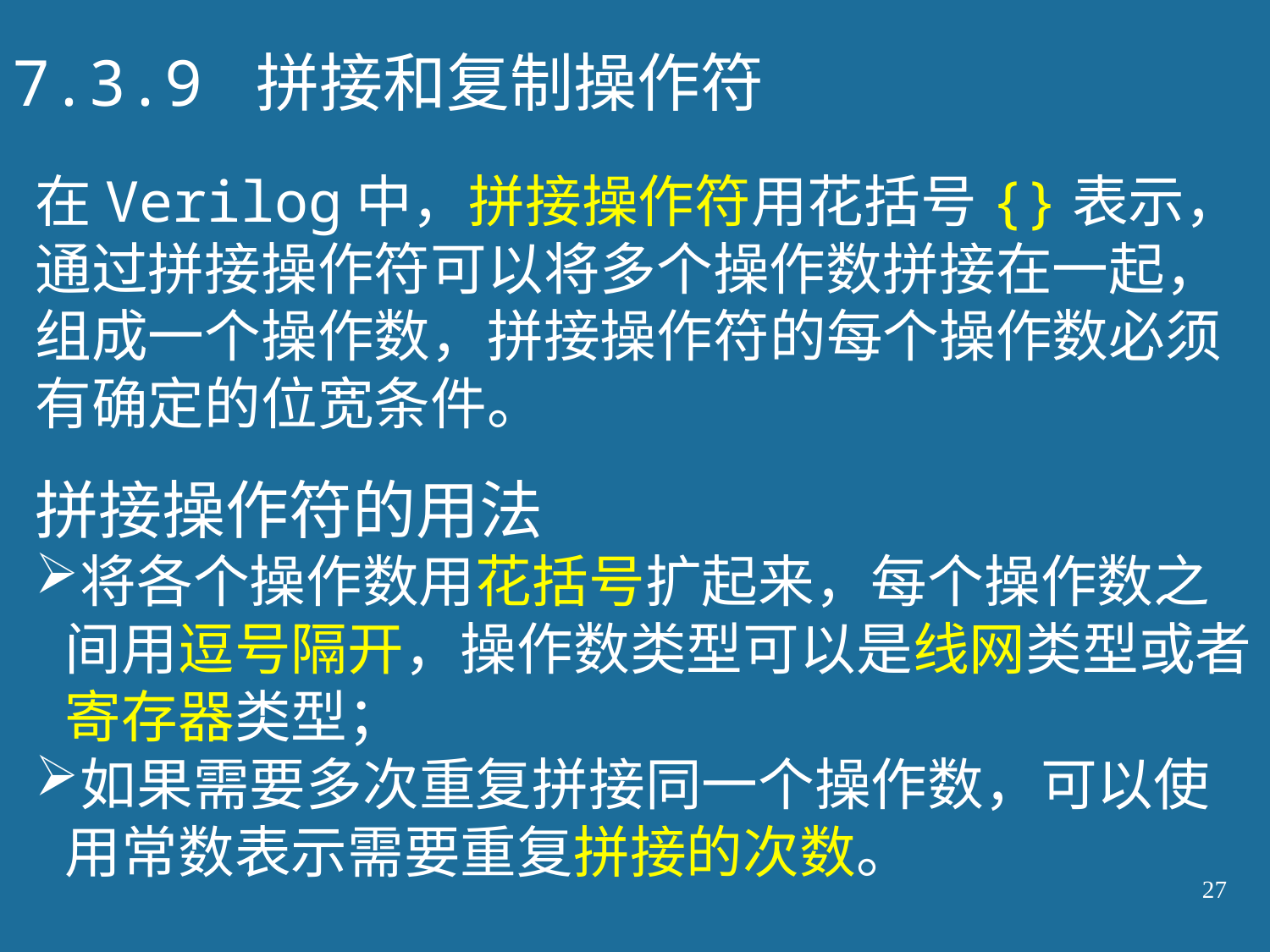

7.3.9 拼接和复制操作符
在Verilog中，拼接操作符用花括号{}表示，通过拼接操作符可以将多个操作数拼接在一起，组成一个操作数，拼接操作符的每个操作数必须有确定的位宽条件。

拼接操作符的用法
将各个操作数用花括号扩起来，每个操作数之间用逗号隔开，操作数类型可以是线网类型或者寄存器类型；
如果需要多次重复拼接同一个操作数，可以使用常数表示需要重复拼接的次数。
27